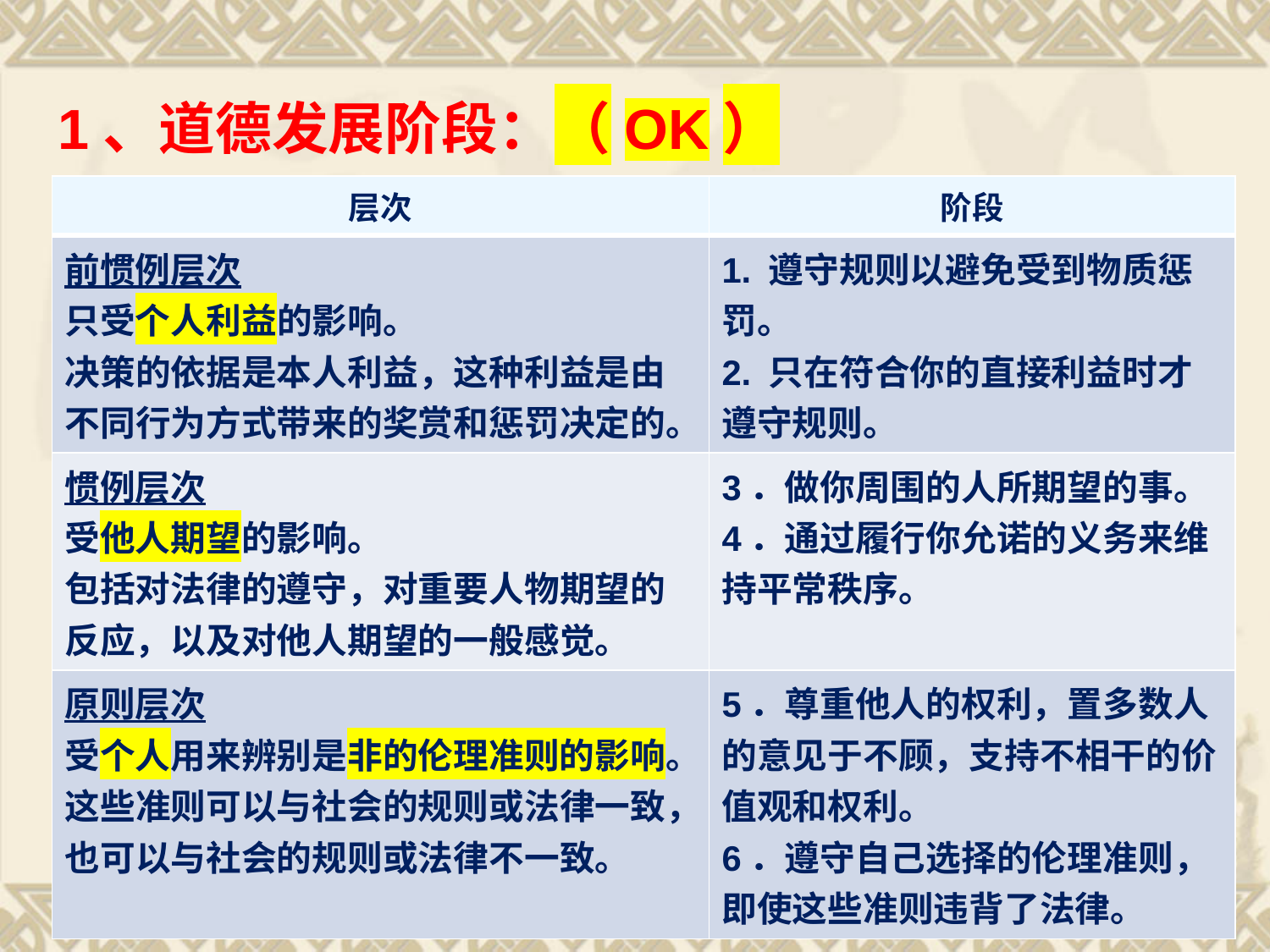

1、道德发展阶段：（OK）
| 层次 | 阶段 |
| --- | --- |
| 前惯例层次 只受个人利益的影响。 决策的依据是本人利益，这种利益是由不同行为方式带来的奖赏和惩罚决定的。 | 1. 遵守规则以避免受到物质惩罚。 2. 只在符合你的直接利益时才遵守规则。 |
| 惯例层次 受他人期望的影响。 包括对法律的遵守，对重要人物期望的反应，以及对他人期望的一般感觉。 | 3．做你周围的人所期望的事。 4．通过履行你允诺的义务来维持平常秩序。 |
| 原则层次 受个人用来辨别是非的伦理准则的影响。 这些准则可以与社会的规则或法律一致，也可以与社会的规则或法律不一致。 | 5．尊重他人的权利，置多数人的意见于不顾，支持不相干的价值观和权利。 6．遵守自己选择的伦理准则，即使这些准则违背了法律。 |